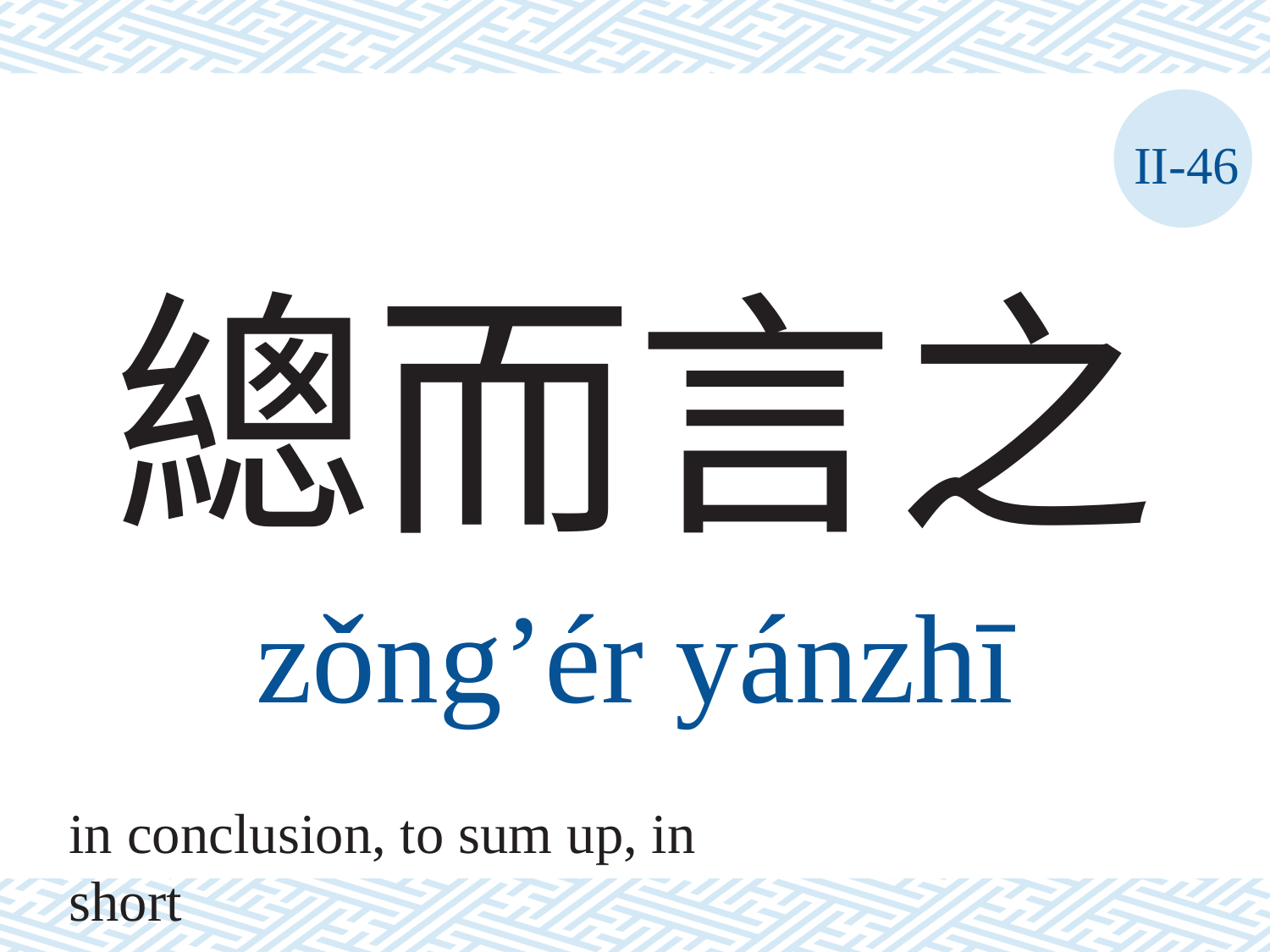

II-46
# 總而言之
zǒng’ér	yánzhī
in conclusion, to sum up, in short